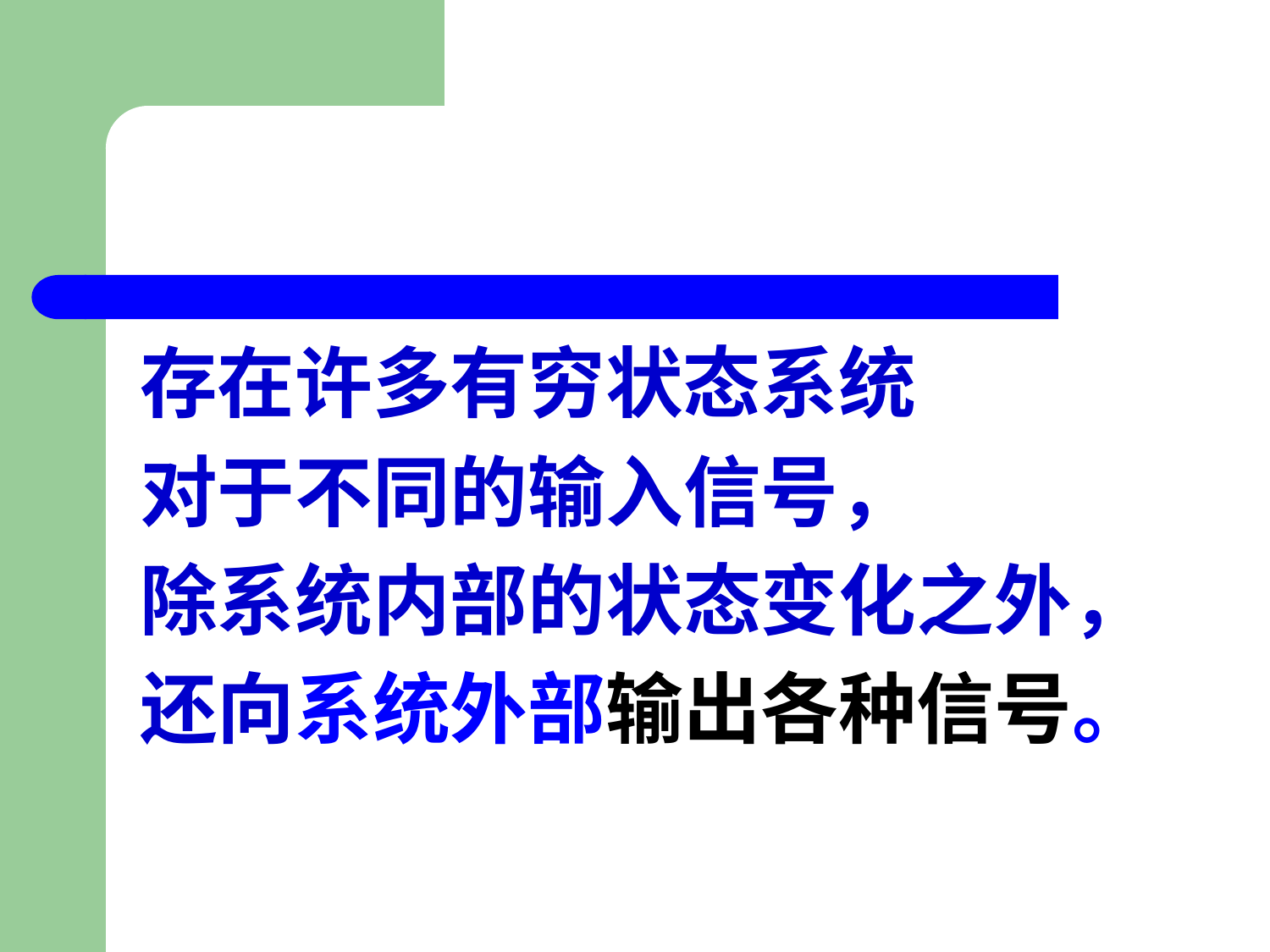

#
存在许多有穷状态系统
对于不同的输入信号，
除系统内部的状态变化之外，
还向系统外部输出各种信号。